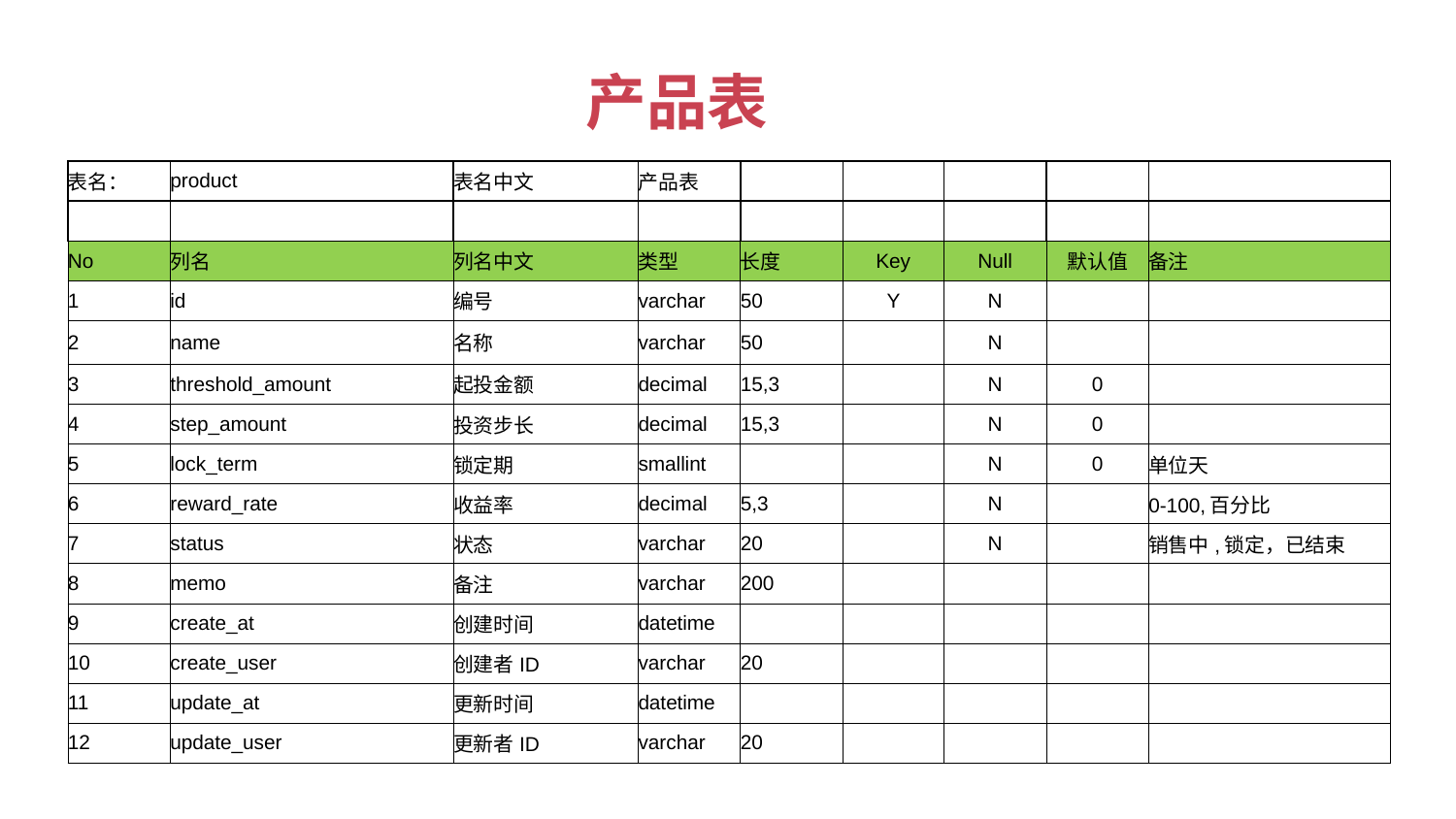

产品表
| 表名： | product | 表名中文 | 产品表 |  |  |  |  |  |
| --- | --- | --- | --- | --- | --- | --- | --- | --- |
|  |  |  |  |  |  |  |  |  |
| No | 列名 | 列名中文 | 类型 | 长度 | Key | Null | 默认值 | 备注 |
| 1 | id | 编号 | varchar | 50 | Y | N |  |  |
| 2 | name | 名称 | varchar | 50 |  | N |  |  |
| 3 | threshold\_amount | 起投金额 | decimal | 15,3 |  | N | 0 |  |
| 4 | step\_amount | 投资步长 | decimal | 15,3 |  | N | 0 |  |
| 5 | lock\_term | 锁定期 | smallint |  |  | N | 0 | 单位天 |
| 6 | reward\_rate | 收益率 | decimal | 5,3 |  | N |  | 0-100,百分比 |
| 7 | status | 状态 | varchar | 20 |  | N |  | 销售中,锁定，已结束 |
| 8 | memo | 备注 | varchar | 200 |  |  |  |  |
| 9 | create\_at | 创建时间 | datetime |  |  |  |  |  |
| 10 | create\_user | 创建者ID | varchar | 20 |  |  |  |  |
| 11 | update\_at | 更新时间 | datetime |  |  |  |  |  |
| 12 | update\_user | 更新者ID | varchar | 20 |  |  |  |  |